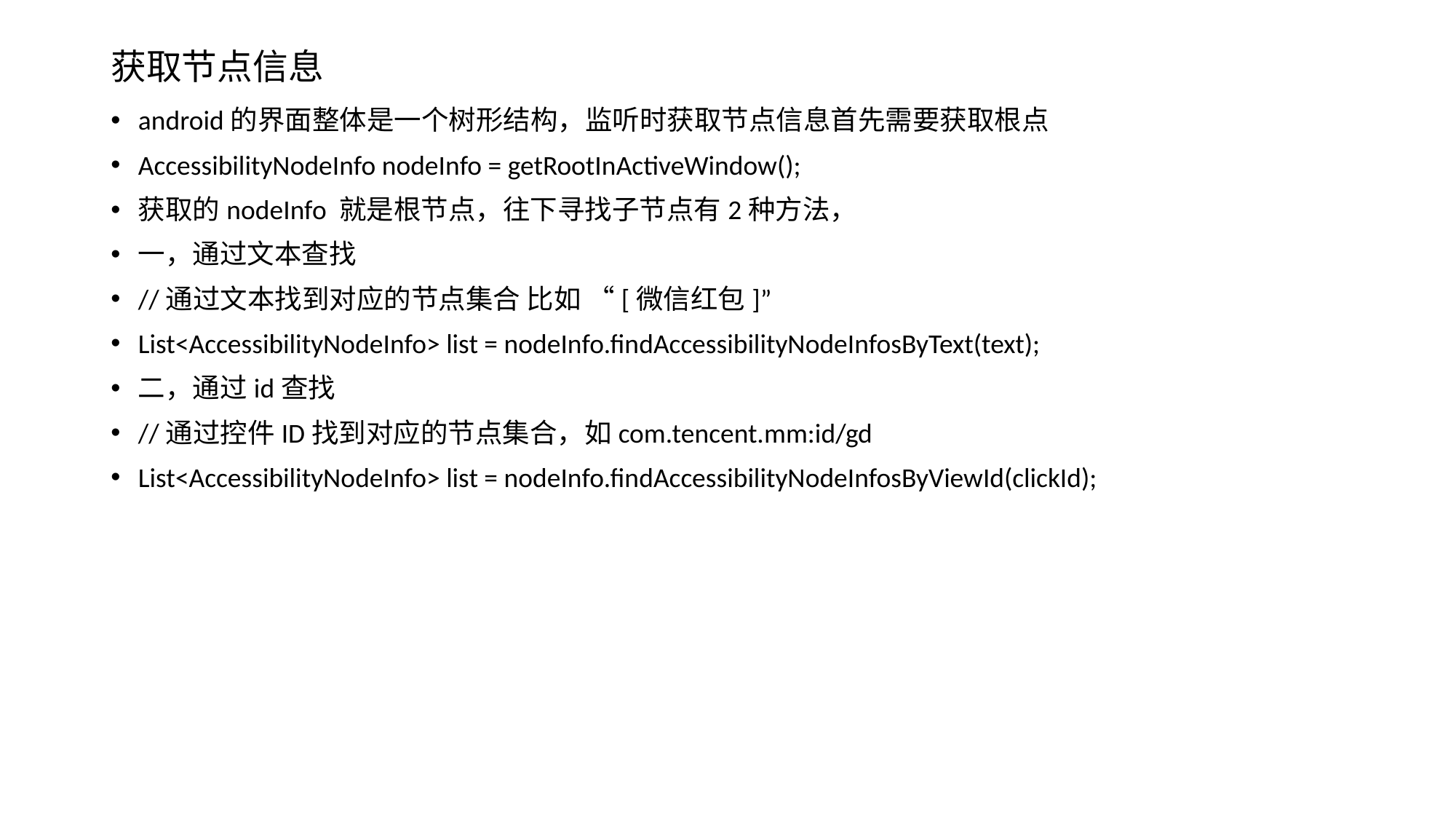

# 获取节点信息
android的界面整体是一个树形结构，监听时获取节点信息首先需要获取根点
AccessibilityNodeInfo nodeInfo = getRootInActiveWindow();
获取的nodeInfo 就是根节点，往下寻找子节点有2种方法，
一，通过文本查找
//通过文本找到对应的节点集合 比如 “[微信红包]”
List<AccessibilityNodeInfo> list = nodeInfo.findAccessibilityNodeInfosByText(text);
二，通过id查找
//通过控件ID找到对应的节点集合，如com.tencent.mm:id/gd
List<AccessibilityNodeInfo> list = nodeInfo.findAccessibilityNodeInfosByViewId(clickId);